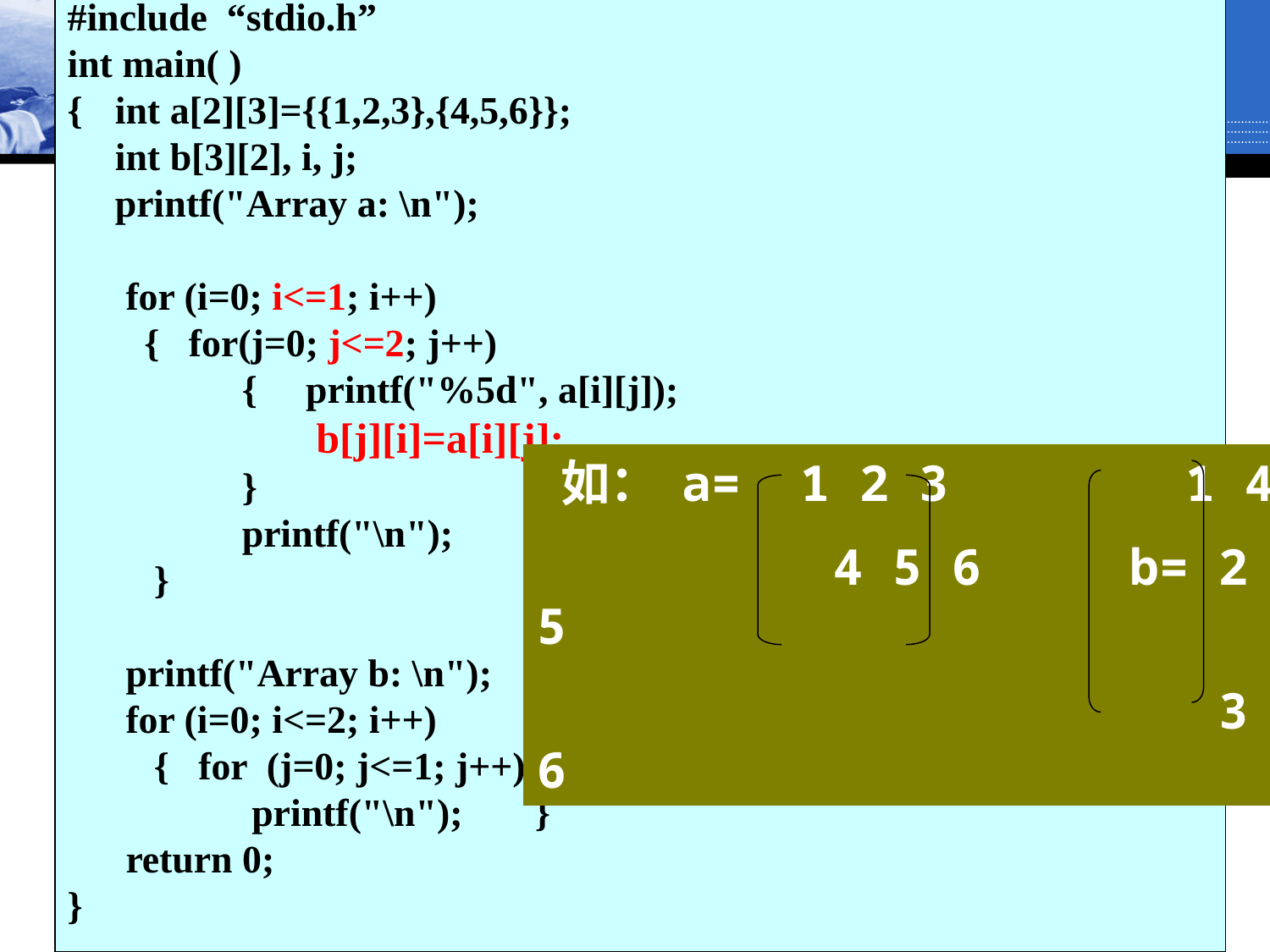

#include  “stdio.h”
int main( )
{	int a[2][3]={{1,2,3},{4,5,6}};
	int b[3][2], i, j;
	printf("Array a: \n");

      for (i=0; i<=1; i++)
	   {   for(j=0; j<=2; j++)
		{     printf("%5d", a[i][j]);
		       b[j][i]=a[i][j];
		}
		printf("\n");
	    }

      printf("Array b: \n");
      for (i=0; i<=2; i++)
	    {   for  (j=0; j<=1; j++)   printf("%5d", b[i][j]);
		 printf("\n");	    }
      return 0;
}
 如： a=  1 2 3        1 4
          4 5 6     b= 2 5
                       3 6